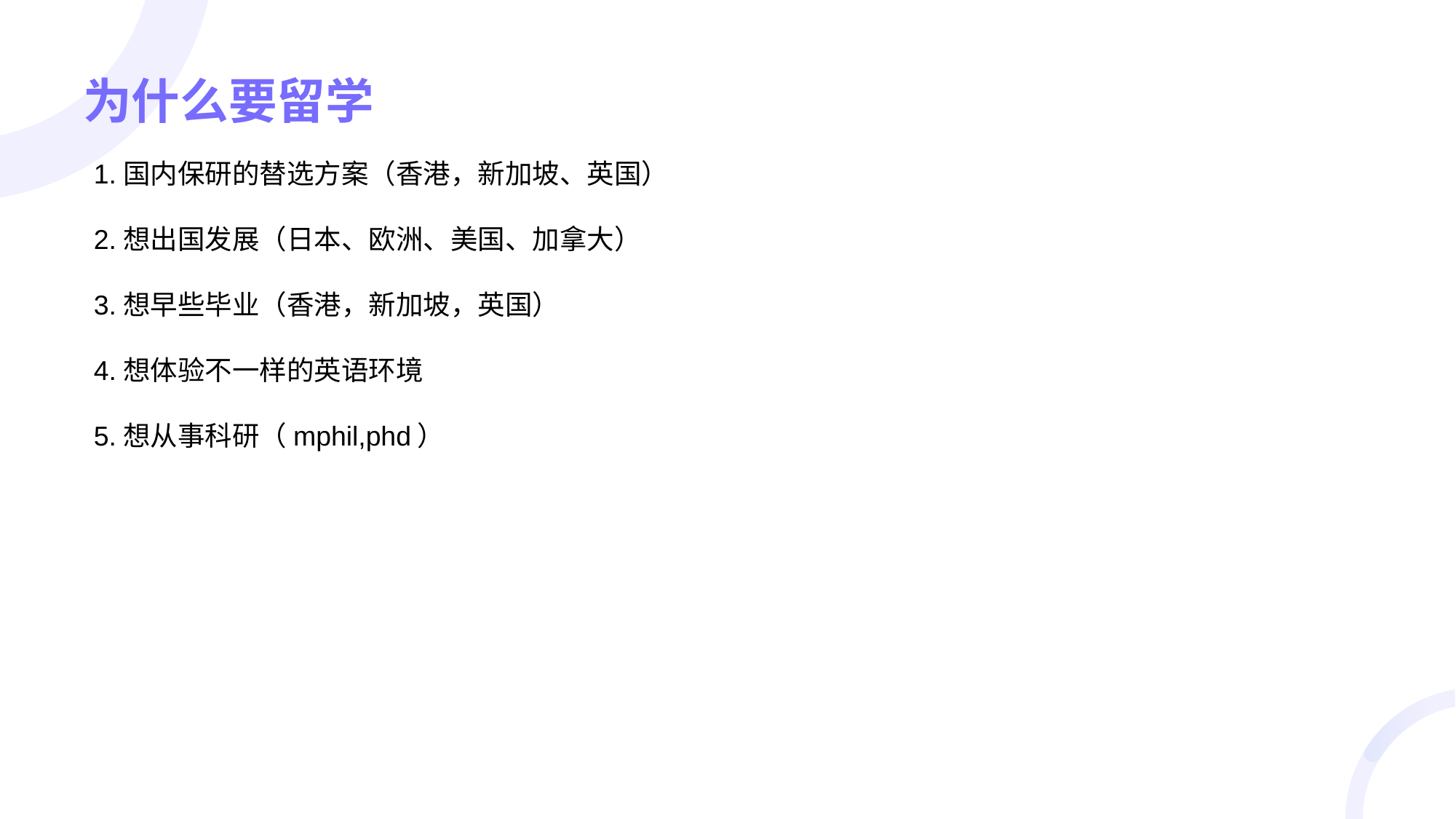

# 为什么要留学
1.国内保研的替选方案（香港，新加坡、英国）

2.想出国发展（日本、欧洲、美国、加拿大）

3.想早些毕业（香港，新加坡，英国）

4.想体验不一样的英语环境

5.想从事科研（mphil,phd）